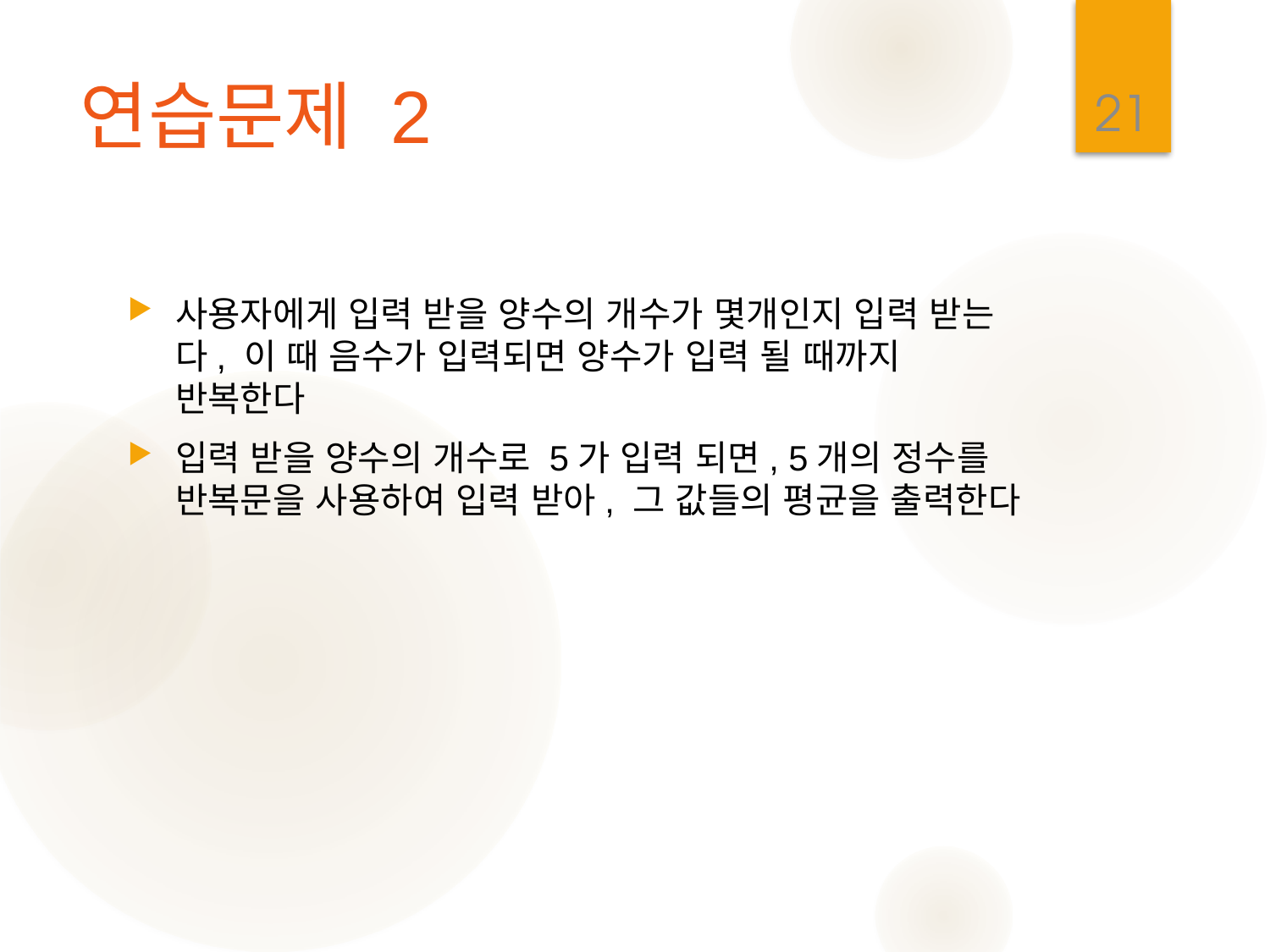

21
# 연습문제 2
사용자에게 입력 받을 양수의 개수가 몇개인지 입력 받는다, 이 때 음수가 입력되면 양수가 입력 될 때까지 반복한다
입력 받을 양수의 개수로 5가 입력 되면, 5개의 정수를 반복문을 사용하여 입력 받아, 그 값들의 평균을 출력한다